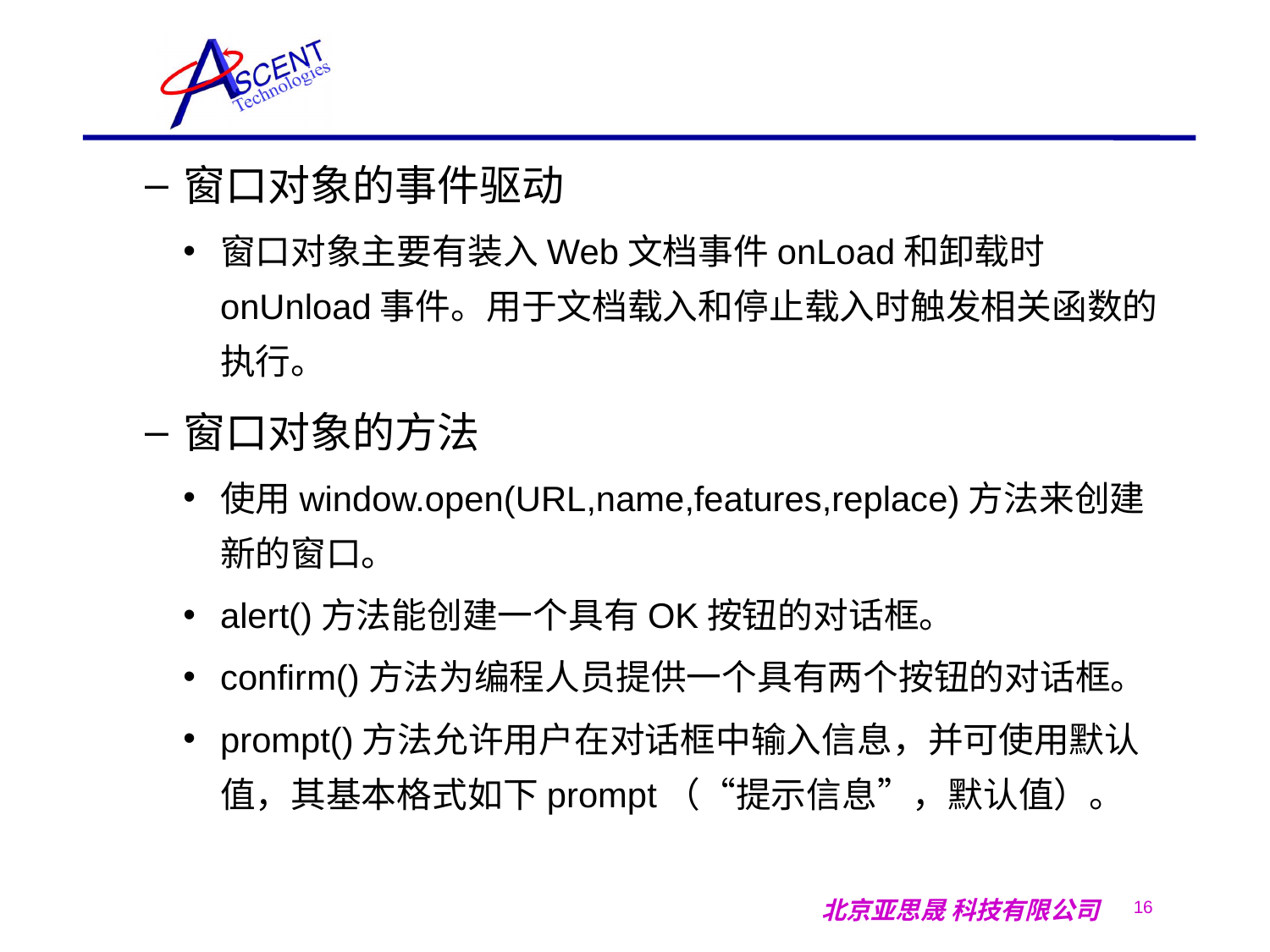

窗口对象的事件驱动
窗口对象主要有装入Web文档事件onLoad和卸载时onUnload事件。用于文档载入和停止载入时触发相关函数的执行。
窗口对象的方法
使用window.open(URL,name,features,replace)方法来创建新的窗口。
alert()方法能创建一个具有OK按钮的对话框。
confirm()方法为编程人员提供一个具有两个按钮的对话框。
prompt()方法允许用户在对话框中输入信息，并可使用默认值，其基本格式如下prompt（“提示信息”，默认值）。